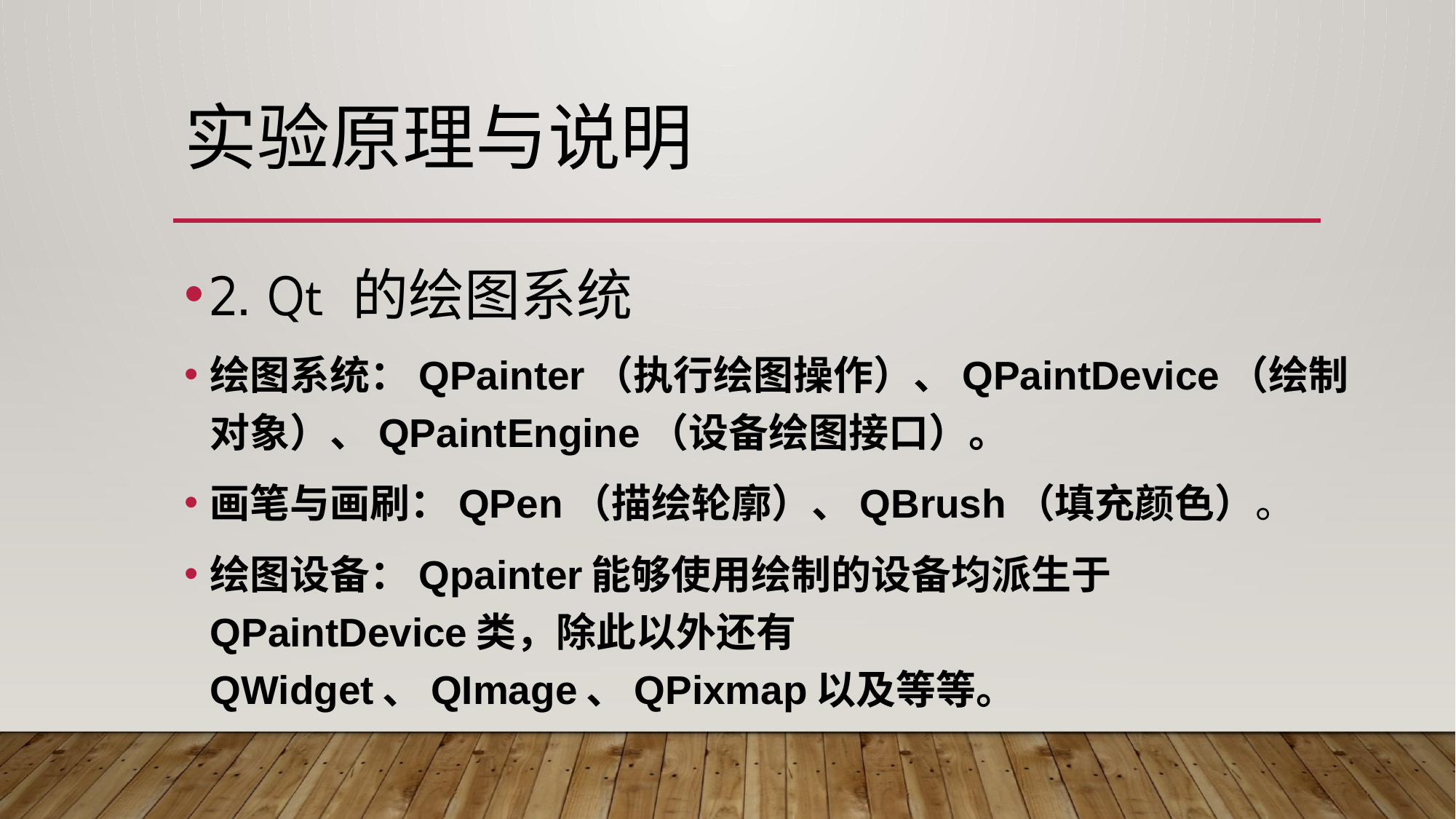

# 实验原理与说明
2. Qt 的绘图系统
绘图系统：QPainter（执行绘图操作）、QPaintDevice（绘制对象）、QPaintEngine（设备绘图接口）。
画笔与画刷：QPen（描绘轮廓）、QBrush（填充颜色）。
绘图设备：Qpainter能够使用绘制的设备均派生于QPaintDevice类，除此以外还有QWidget、QImage、QPixmap以及等等。